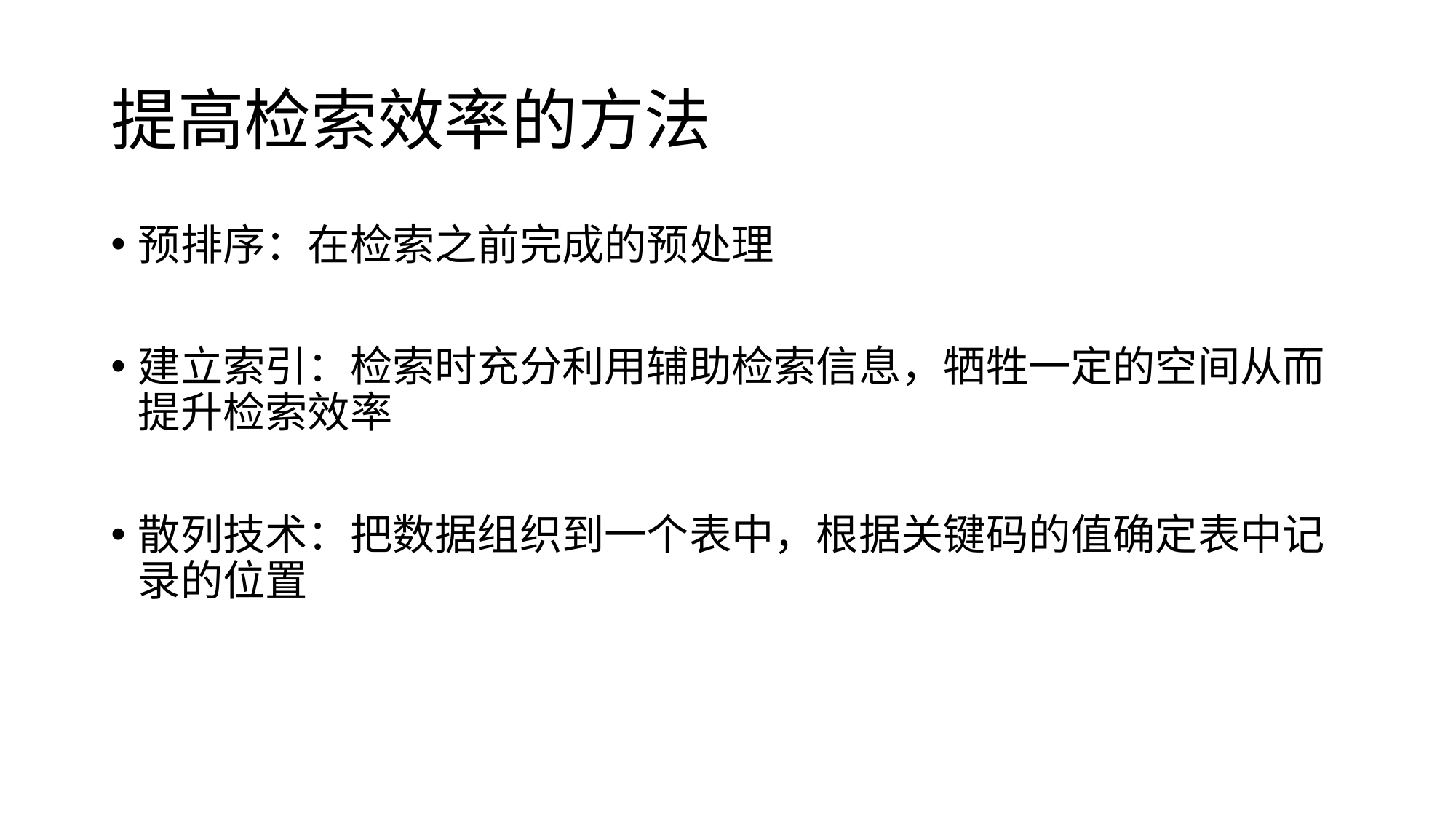

# 提高检索效率的方法
预排序：在检索之前完成的预处理

建立索引：检索时充分利用辅助检索信息，牺牲一定的空间从而提升检索效率

散列技术：把数据组织到一个表中，根据关键码的值确定表中记录的位置